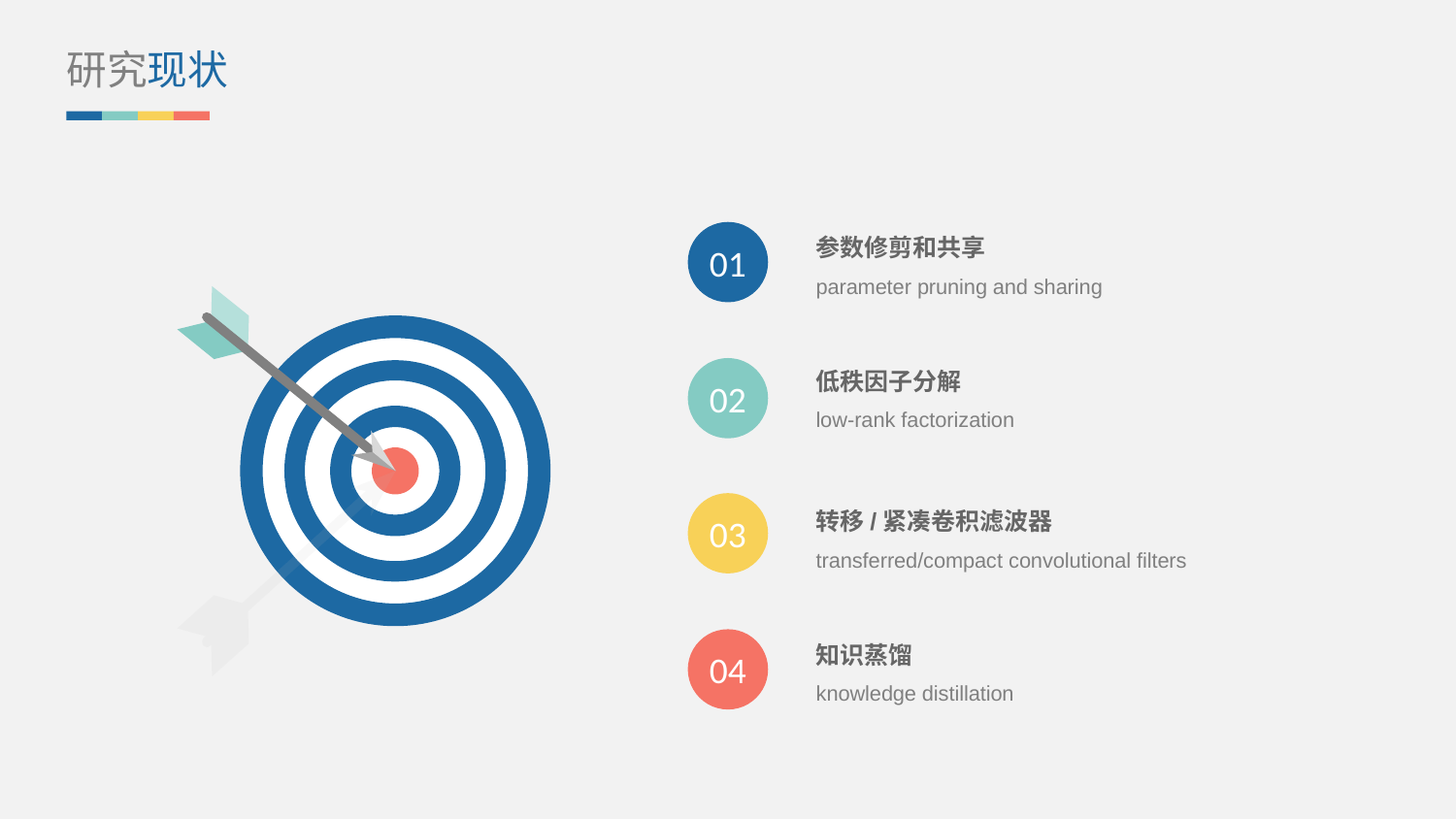

研究现状

01
参数修剪和共享
parameter pruning and sharing

02
低秩因子分解
low-rank factorization

03
转移/紧凑卷积滤波器
transferred/compact convolutional filters
04
知识蒸馏
knowledge distillation